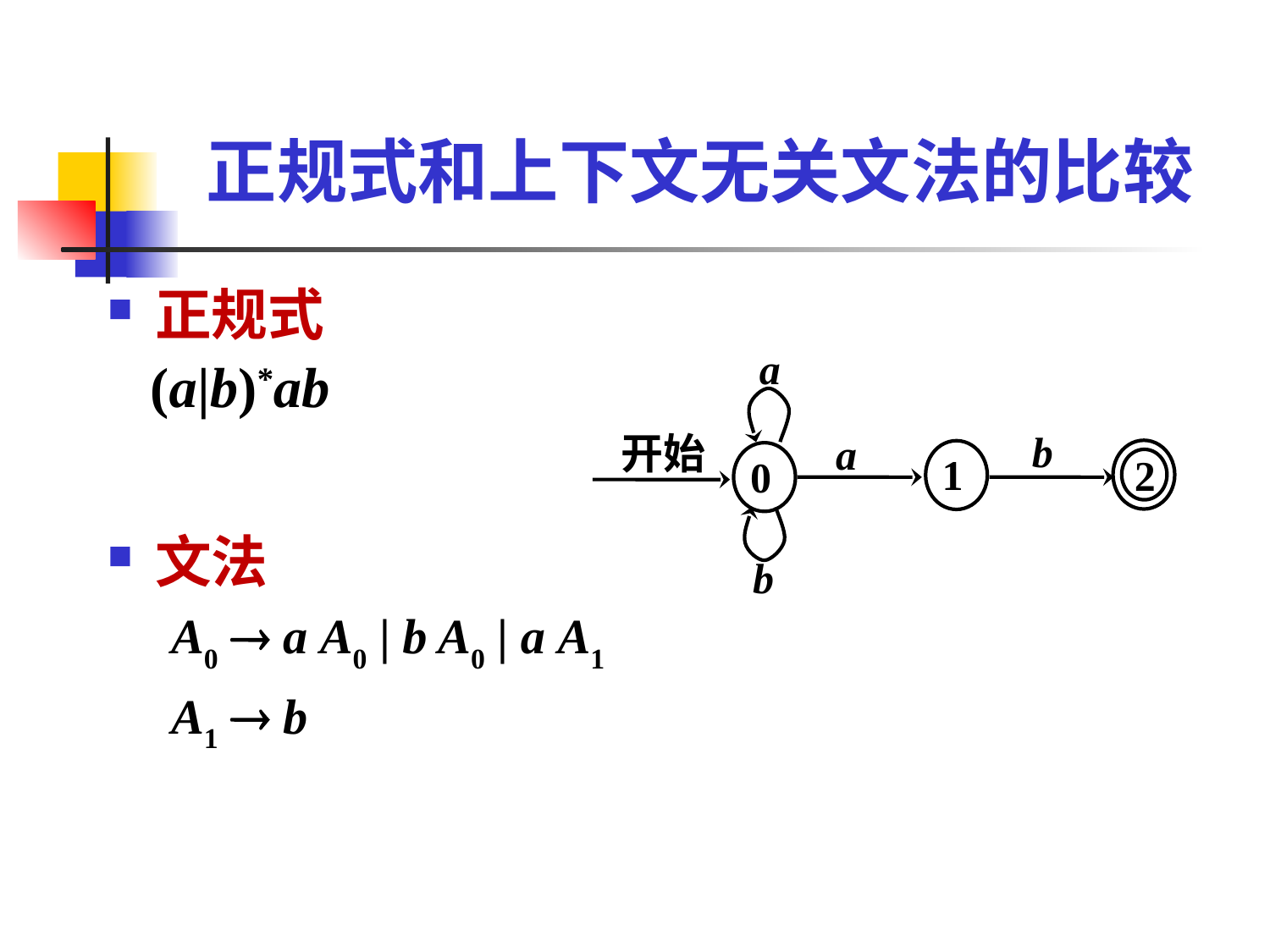

# 正规式和上下文无关文法的比较
正规式
   (a|b)*ab

文法
A0 → a A0 | b A0 | a A1
A1 → b

a

b
开始
a

2
1
0

b